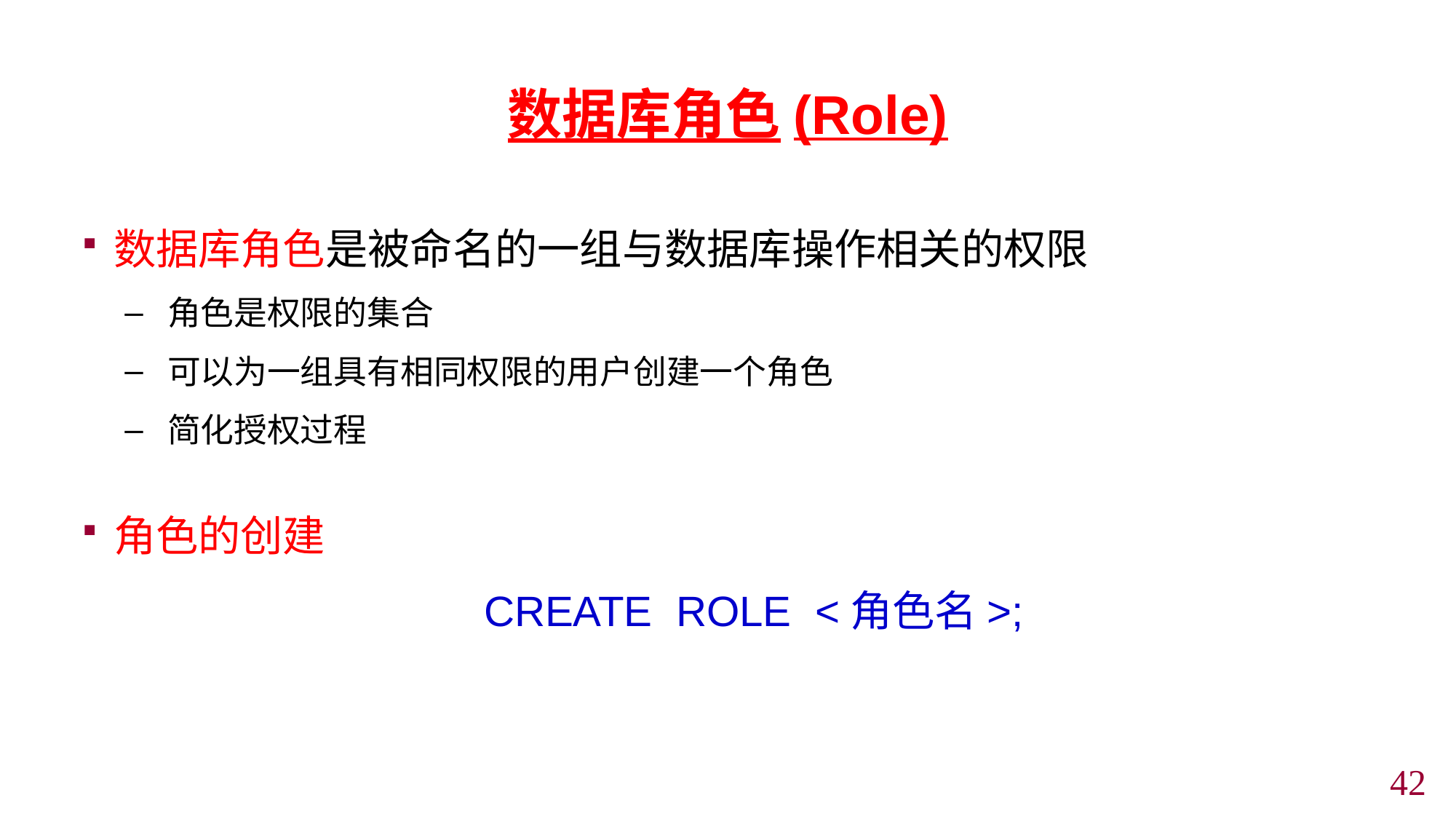

数据库角色(Role)

数据库角色是被命名的一组与数据库操作相关的权限
角色是权限的集合
可以为一组具有相同权限的用户创建一个角色
简化授权过程

角色的创建
                                  CREATE  ROLE  <角色名>;
42